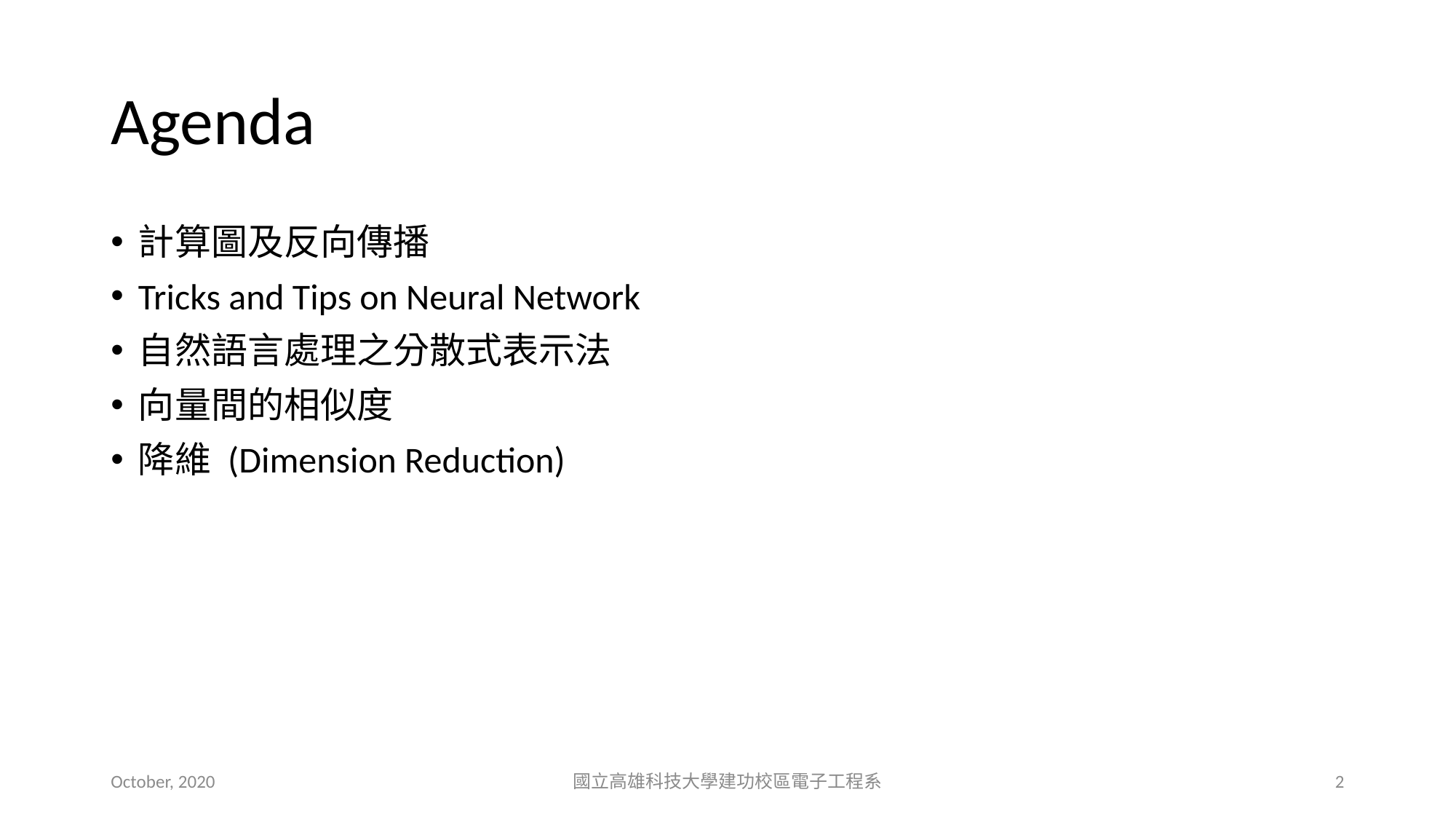

# Agenda
計算圖及反向傳播
Tricks and Tips on Neural Network
自然語言處理之分散式表示法
向量間的相似度
降維 (Dimension Reduction)
October, 2020
國立高雄科技大學建功校區電子工程系
2